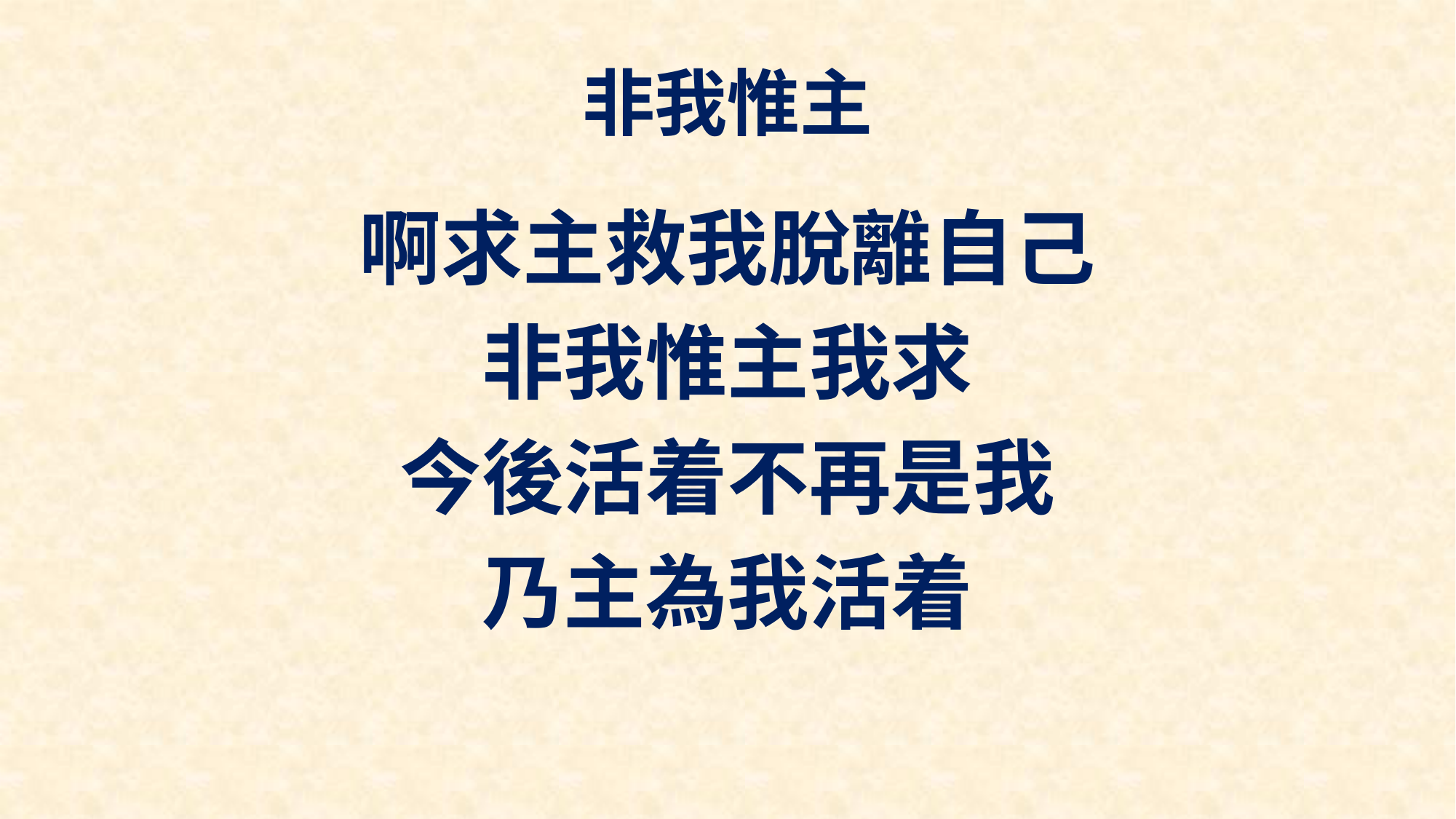

# 非我惟主
啊求主救我脫離自己
非我惟主我求
今後活着不再是我
乃主為我活着